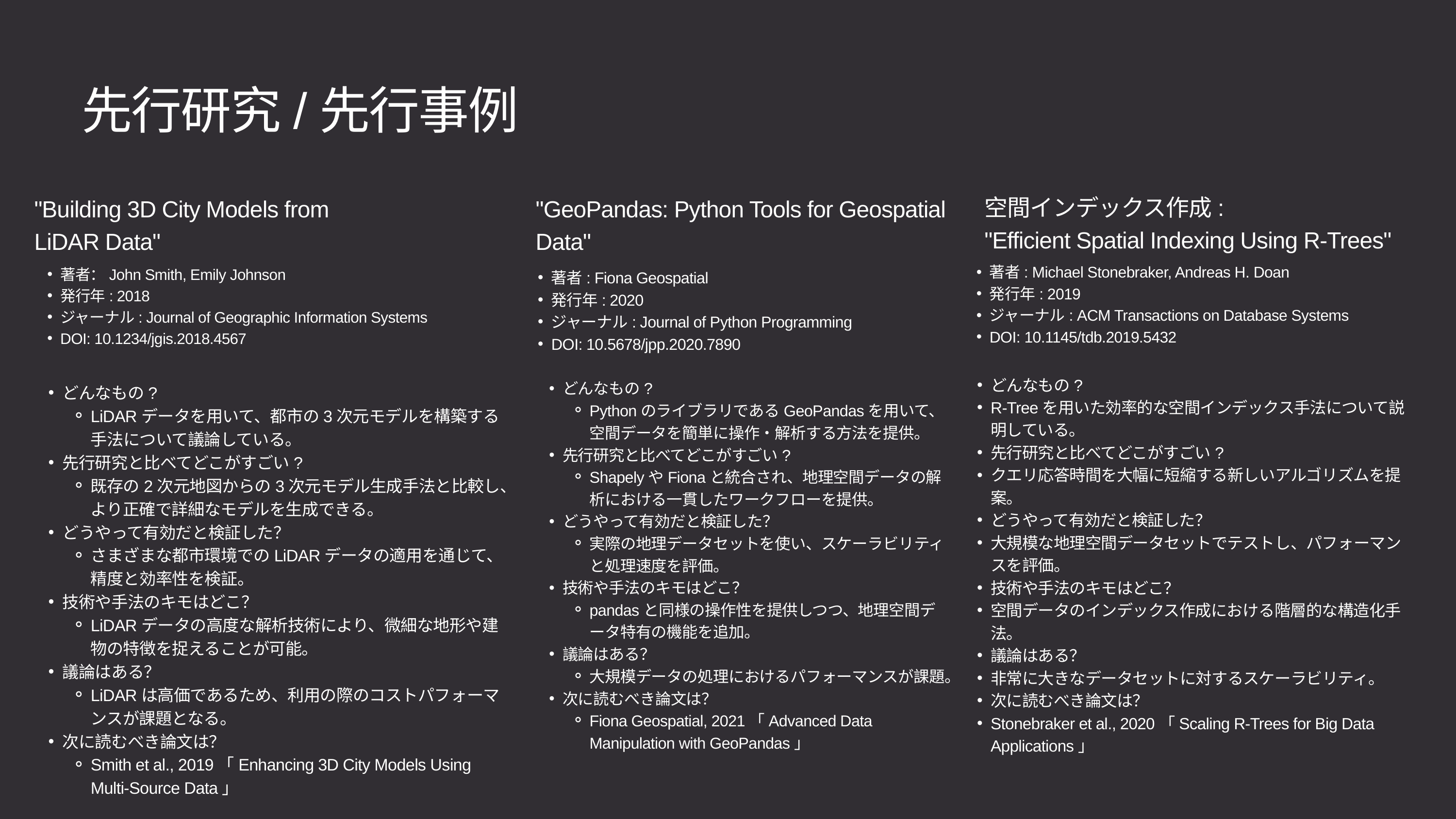

先行研究/先行事例
空間インデックス作成:
"Efficient Spatial Indexing Using R-Trees"
"Building 3D City Models from LiDAR Data"
"GeoPandas: Python Tools for Geospatial Data"
著者: Michael Stonebraker, Andreas H. Doan
発行年: 2019
ジャーナル: ACM Transactions on Database Systems
DOI: 10.1145/tdb.2019.5432

著者：John Smith, Emily Johnson
発行年: 2018
ジャーナル: Journal of Geographic Information Systems
DOI: 10.1234/jgis.2018.4567

著者: Fiona Geospatial
発行年: 2020
ジャーナル: Journal of Python Programming
DOI: 10.5678/jpp.2020.7890

どんなもの?
PythonのライブラリであるGeoPandasを用いて、空間データを簡単に操作・解析する方法を提供。
先行研究と比べてどこがすごい?
ShapelyやFionaと統合され、地理空間データの解析における一貫したワークフローを提供。
どうやって有効だと検証した？
実際の地理データセットを使い、スケーラビリティと処理速度を評価。
技術や手法のキモはどこ？
pandasと同様の操作性を提供しつつ、地理空間データ特有の機能を追加。
議論はある？
大規模データの処理におけるパフォーマンスが課題。
次に読むべき論文は？
Fiona Geospatial, 2021「Advanced Data Manipulation with GeoPandas」

どんなもの?
LiDARデータを用いて、都市の3次元モデルを構築する手法について議論している。
先行研究と比べてどこがすごい?
既存の2次元地図からの3次元モデル生成手法と比較し、より正確で詳細なモデルを生成できる。
どうやって有効だと検証した？
さまざまな都市環境でのLiDARデータの適用を通じて、精度と効率性を検証。
技術や手法のキモはどこ？
LiDARデータの高度な解析技術により、微細な地形や建物の特徴を捉えることが可能。
議論はある？
LiDARは高価であるため、利用の際のコストパフォーマンスが課題となる。
次に読むべき論文は？
Smith et al., 2019「Enhancing 3D City Models Using Multi-Source Data」

どんなもの?
R-Treeを用いた効率的な空間インデックス手法について説明している。
先行研究と比べてどこがすごい?
クエリ応答時間を大幅に短縮する新しいアルゴリズムを提案。
どうやって有効だと検証した？
大規模な地理空間データセットでテストし、パフォーマンスを評価。
技術や手法のキモはどこ？
空間データのインデックス作成における階層的な構造化手法。
議論はある？
非常に大きなデータセットに対するスケーラビリティ。
次に読むべき論文は？
Stonebraker et al., 2020「Scaling R-Trees for Big Data Applications」